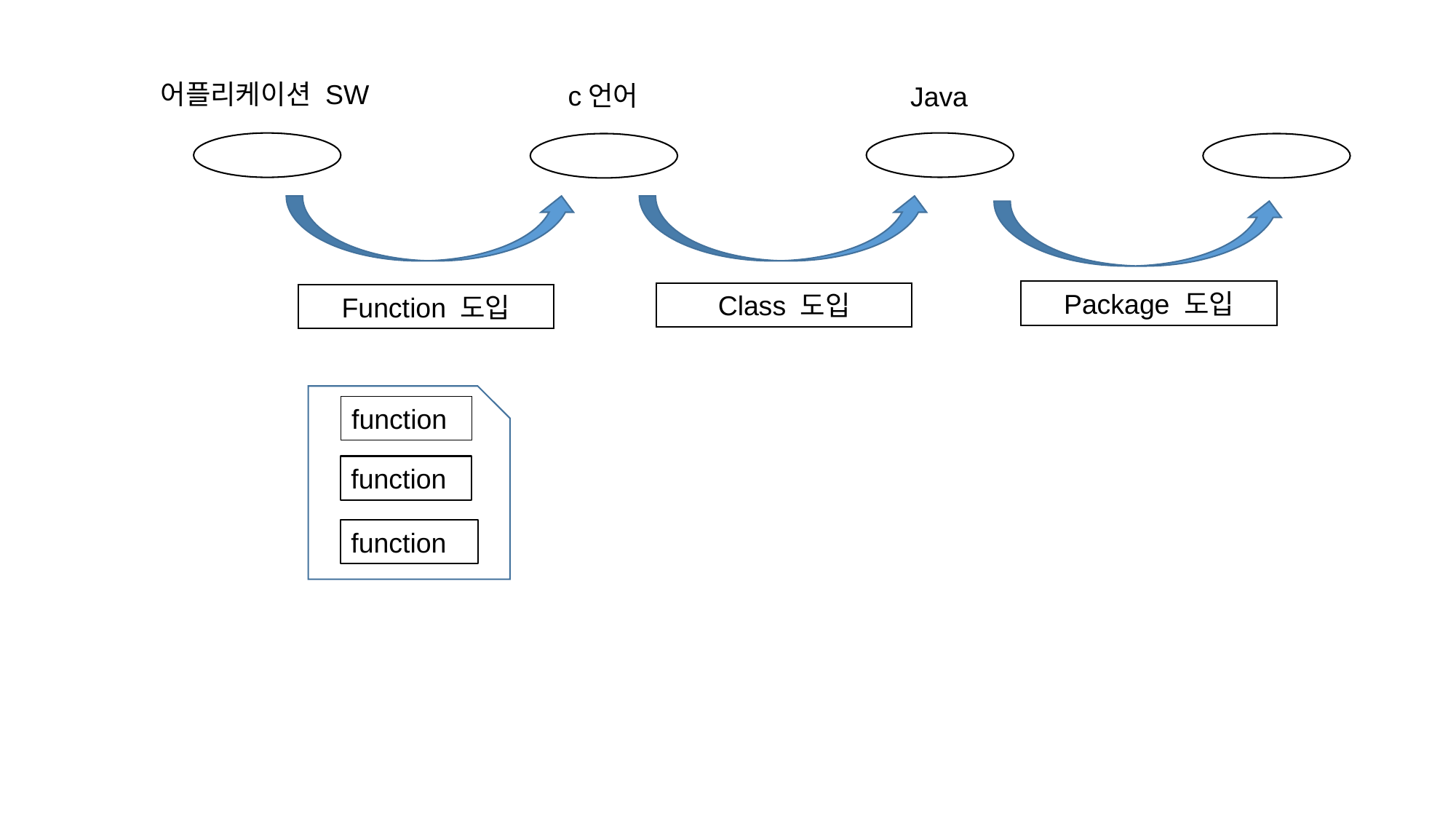

어플리케이션 SW
c언어
Java

Package 도입
Class 도입
Function 도입

function
function
function